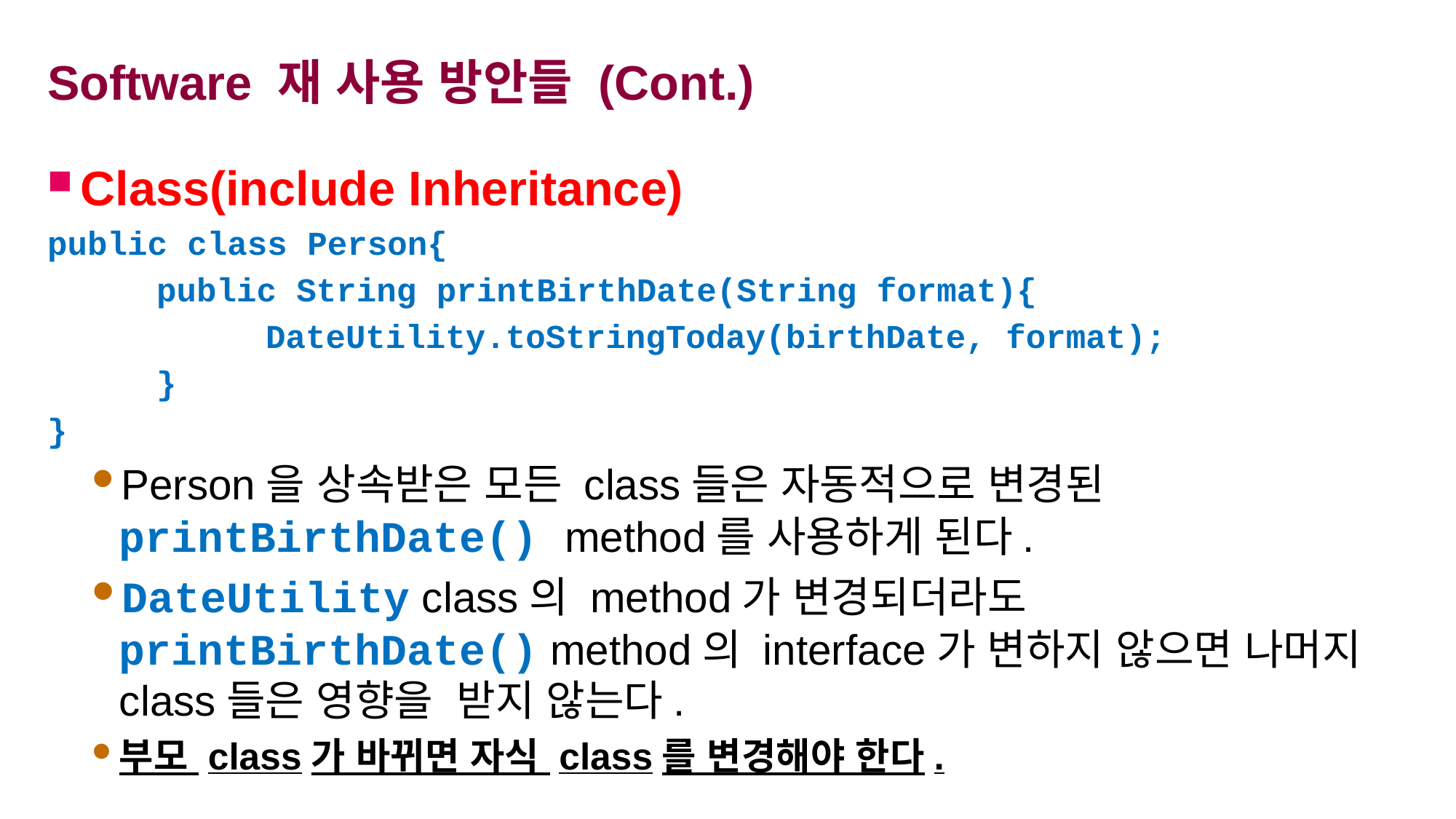

# Software 재 사용 방안들 (Cont.)
Class(include Inheritance)
public class Person{
	public String printBirthDate(String format){
		DateUtility.toStringToday(birthDate, format);
	}
}
Person을 상속받은 모든 class들은 자동적으로 변경된                  printBirthDate() method를 사용하게 된다.
DateUtility class의 method가 변경되더라도 printBirthDate() method의 interface가 변하지 않으면 나머지 class들은 영향을  받지 않는다.
부모 class가 바뀌면 자식 class를 변경해야 한다.